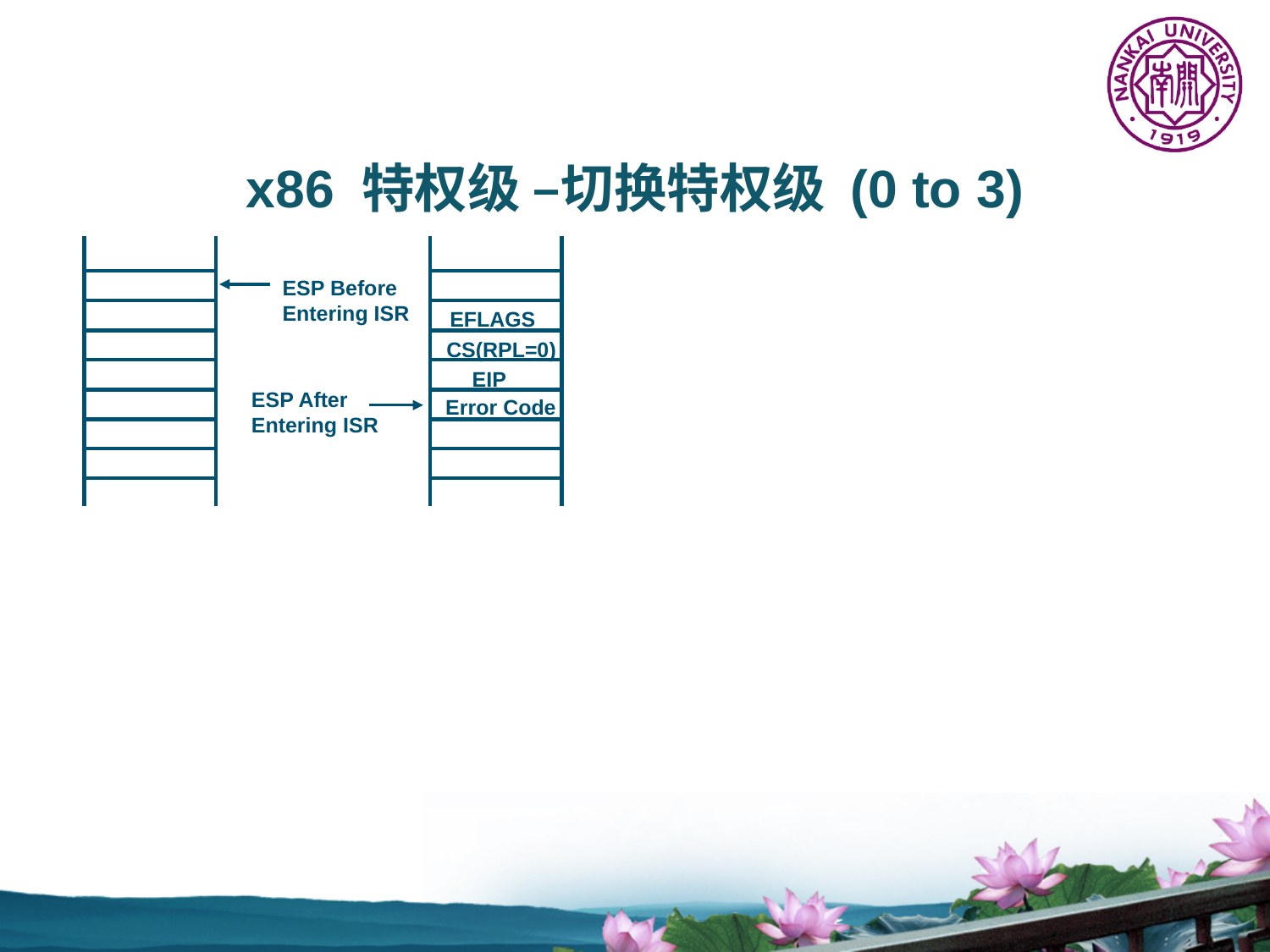

x86 特权级 –切换特权级 (0 to 3)
ESP Before
Entering ISR
EFLAGS
CS(RPL=0)
EIP
ESP After
Entering ISR
Error Code